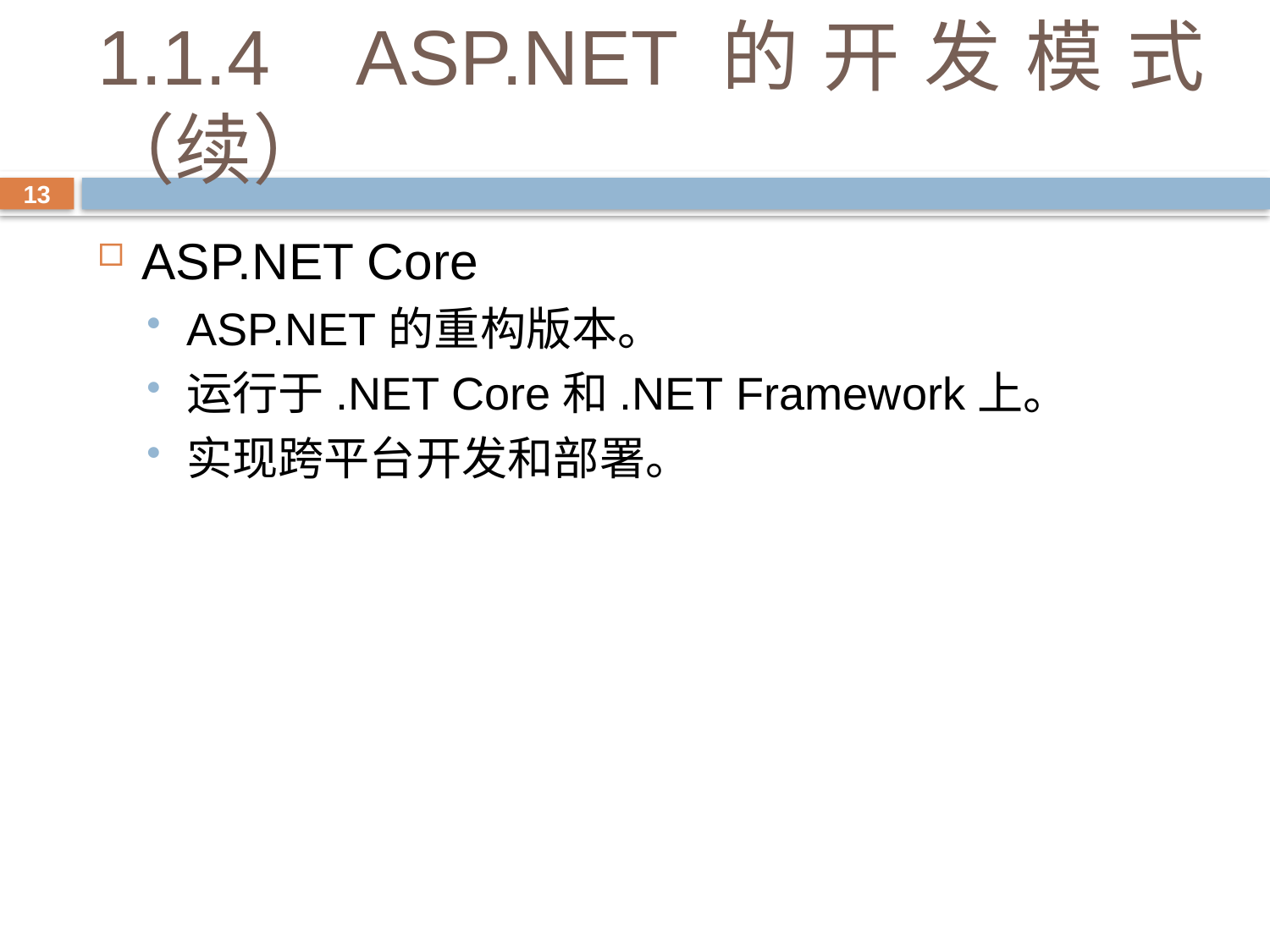

# 1.1.4  ASP.NET的开发模式（续）
13
ASP.NET Core
ASP.NET的重构版本。
运行于.NET Core和.NET Framework上。
实现跨平台开发和部署。